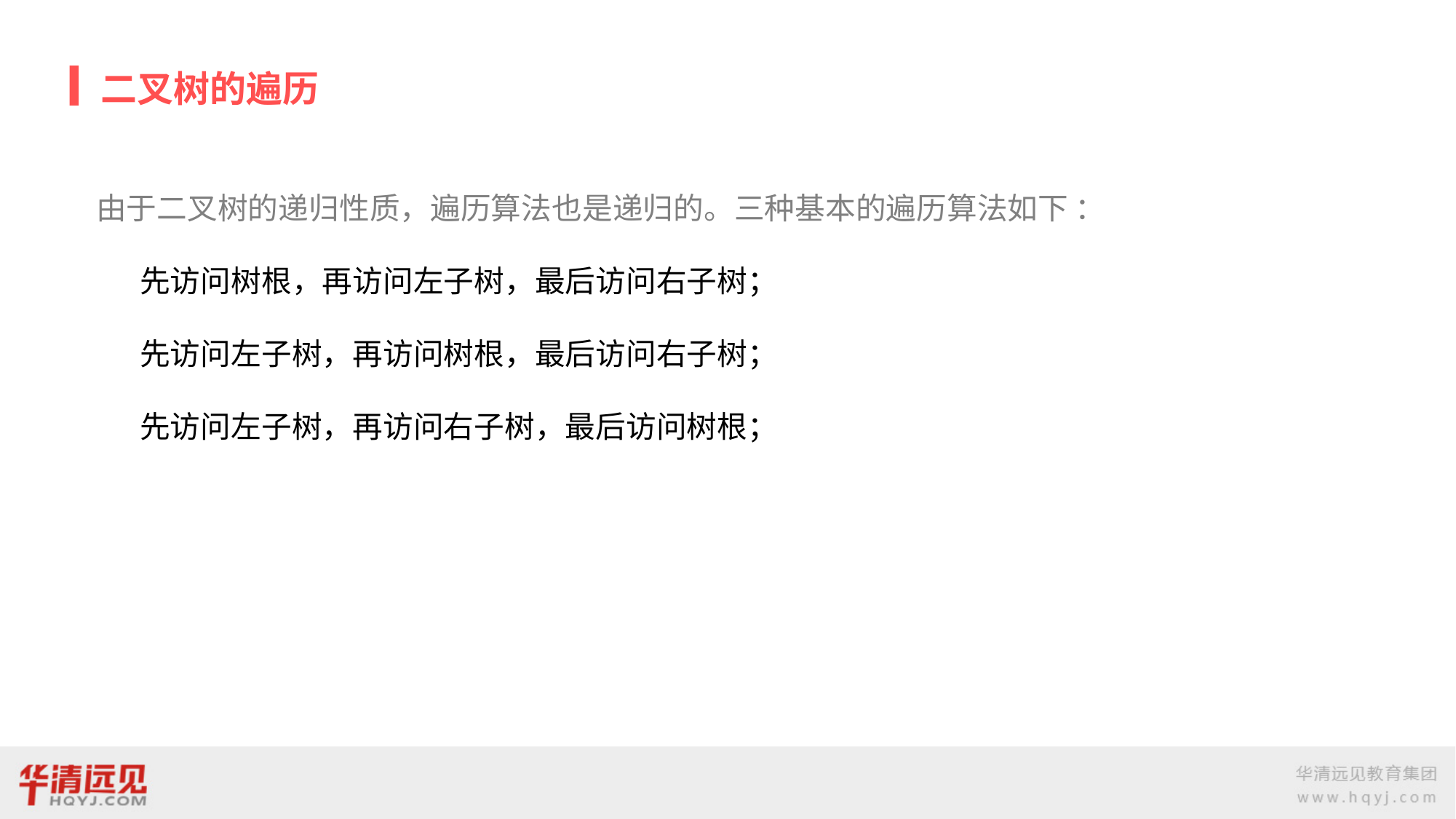

# 二叉树的遍历
由于二叉树的递归性质，遍历算法也是递归的。三种基本的遍历算法如下 ：
先访问树根，再访问左子树，最后访问右子树；
先访问左子树，再访问树根，最后访问右子树；
先访问左子树，再访问右子树，最后访问树根；